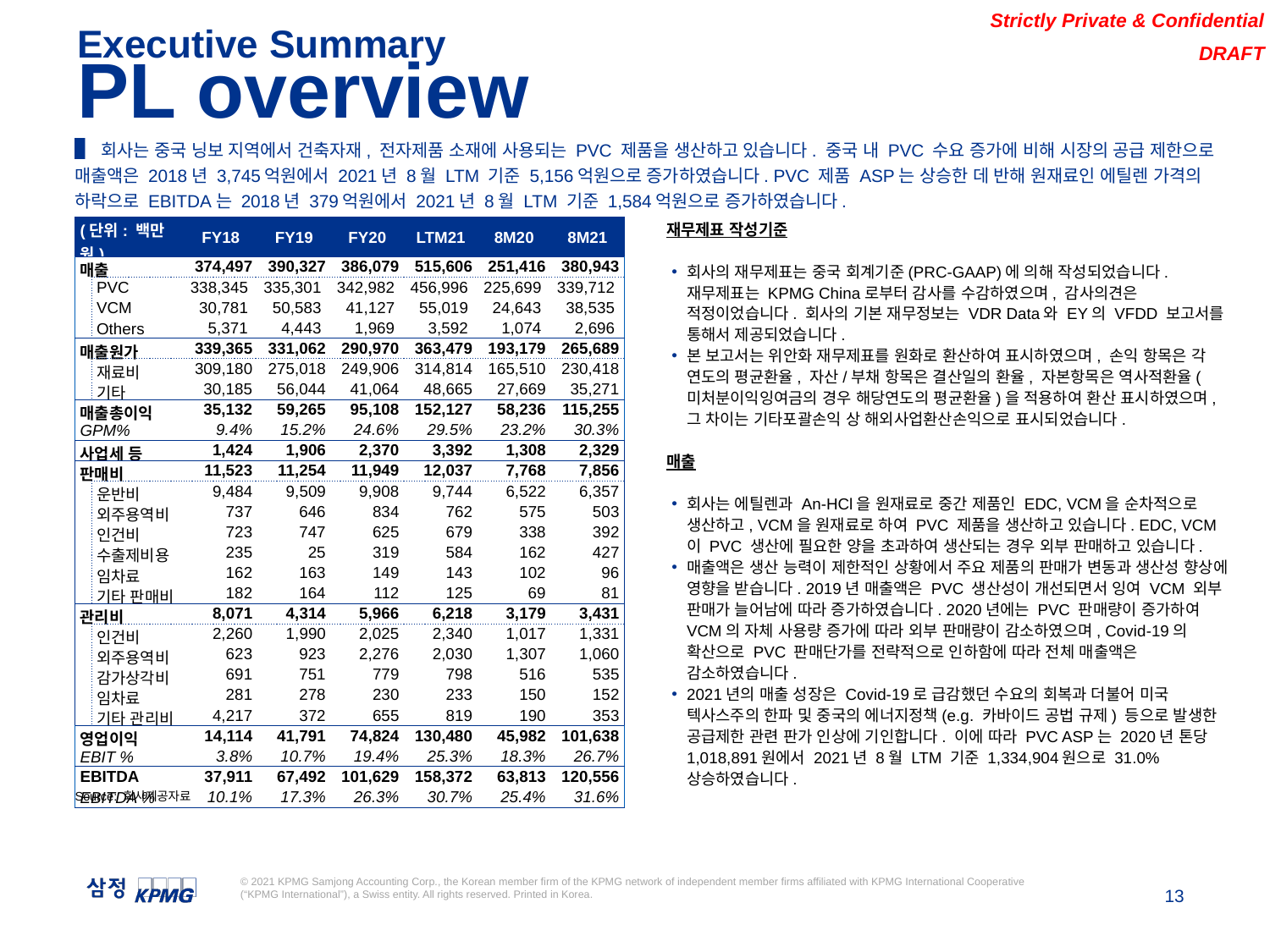

Executive Summary
PL overview
▌회사는 중국 닝보 지역에서 건축자재, 전자제품 소재에 사용되는 PVC 제품을 생산하고 있습니다. 중국 내 PVC 수요 증가에 비해 시장의 공급 제한으로 매출액은 2018년 3,745억원에서 2021년 8월 LTM 기준 5,156억원으로 증가하였습니다. PVC 제품 ASP는 상승한 데 반해 원재료인 에틸렌 가격의 하락으로 EBITDA는 2018년 379억원에서 2021년 8월 LTM 기준 1,584억원으로 증가하였습니다.
| (단위: 백만원) |  | FY18 | FY19 | FY20 | LTM21 | 8M20 | 8M21 |
| --- | --- | --- | --- | --- | --- | --- | --- |
| 매출 |  | 374,497 | 390,327 | 386,079 | 515,606 | 251,416 | 380,943 |
|  | PVC | 338,345 | 335,301 | 342,982 | 456,996 | 225,699 | 339,712 |
|  | VCM | 30,781 | 50,583 | 41,127 | 55,019 | 24,643 | 38,535 |
|  | Others | 5,371 | 4,443 | 1,969 | 3,592 | 1,074 | 2,696 |
| 매출원가 |  | 339,365 | 331,062 | 290,970 | 363,479 | 193,179 | 265,689 |
|  | 재료비 | 309,180 | 275,018 | 249,906 | 314,814 | 165,510 | 230,418 |
|  | 기타 | 30,185 | 56,044 | 41,064 | 48,665 | 27,669 | 35,271 |
| 매출총이익 |  | 35,132 | 59,265 | 95,108 | 152,127 | 58,236 | 115,255 |
| GPM% |  | 9.4% | 15.2% | 24.6% | 29.5% | 23.2% | 30.3% |
| 사업세 등 |  | 1,424 | 1,906 | 2,370 | 3,392 | 1,308 | 2,329 |
| 판매비 |  | 11,523 | 11,254 | 11,949 | 12,037 | 7,768 | 7,856 |
|  | 운반비 | 9,484 | 9,509 | 9,908 | 9,744 | 6,522 | 6,357 |
|  | 외주용역비 | 737 | 646 | 834 | 762 | 575 | 503 |
|  | 인건비 | 723 | 747 | 625 | 679 | 338 | 392 |
|  | 수출제비용 | 235 | 25 | 319 | 584 | 162 | 427 |
|  | 임차료 | 162 | 163 | 149 | 143 | 102 | 96 |
|  | 기타 판매비 | 182 | 164 | 112 | 125 | 69 | 81 |
| 관리비 |  | 8,071 | 4,314 | 5,966 | 6,218 | 3,179 | 3,431 |
|  | 인건비 | 2,260 | 1,990 | 2,025 | 2,340 | 1,017 | 1,331 |
|  | 외주용역비 | 623 | 923 | 2,276 | 2,030 | 1,307 | 1,060 |
|  | 감가상각비 | 691 | 751 | 779 | 798 | 516 | 535 |
|  | 임차료 | 281 | 278 | 230 | 233 | 150 | 152 |
|  | 기타 관리비 | 4,217 | 372 | 655 | 819 | 190 | 353 |
| 영업이익 |  | 14,114 | 41,791 | 74,824 | 130,480 | 45,982 | 101,638 |
| EBIT % |  | 3.8% | 10.7% | 19.4% | 25.3% | 18.3% | 26.7% |
| EBITDA |  | 37,911 | 67,492 | 101,629 | 158,372 | 63,813 | 120,556 |
| EBITDA % |  | 10.1% | 17.3% | 26.3% | 30.7% | 25.4% | 31.6% |
재무제표 작성기준

회사의 재무제표는 중국 회계기준(PRC-GAAP)에 의해 작성되었습니다. 재무제표는 KPMG China로부터 감사를 수감하였으며, 감사의견은 적정이었습니다. 회사의 기본 재무정보는 VDR Data와 EY의 VFDD 보고서를 통해서 제공되었습니다.
본 보고서는 위안화 재무제표를 원화로 환산하여 표시하였으며, 손익 항목은 각 연도의 평균환율, 자산/부채 항목은 결산일의 환율, 자본항목은 역사적환율(미처분이익잉여금의 경우 해당연도의 평균환율)을 적용하여 환산 표시하였으며, 그 차이는 기타포괄손익 상 해외사업환산손익으로 표시되었습니다.

매출

회사는 에틸렌과 An-HCl을 원재료로 중간 제품인 EDC, VCM을 순차적으로 생산하고, VCM을 원재료로 하여 PVC 제품을 생산하고 있습니다. EDC, VCM이 PVC 생산에 필요한 양을 초과하여 생산되는 경우 외부 판매하고 있습니다.
매출액은 생산 능력이 제한적인 상황에서 주요 제품의 판매가 변동과 생산성 향상에 영향을 받습니다. 2019년 매출액은 PVC 생산성이 개선되면서 잉여 VCM 외부 판매가 늘어남에 따라 증가하였습니다. 2020년에는 PVC 판매량이 증가하여 VCM의 자체 사용량 증가에 따라 외부 판매량이 감소하였으며, Covid-19의 확산으로 PVC 판매단가를 전략적으로 인하함에 따라 전체 매출액은 감소하였습니다.
2021년의 매출 성장은 Covid-19로 급감했던 수요의 회복과 더불어 미국 텍사스주의 한파 및 중국의 에너지정책(e.g. 카바이드 공법 규제) 등으로 발생한 공급제한 관련 판가 인상에 기인합니다. 이에 따라 PVC ASP는 2020년 톤당 1,018,891원에서 2021년 8월 LTM 기준 1,334,904원으로 31.0% 상승하였습니다.

Source: 회사제공자료